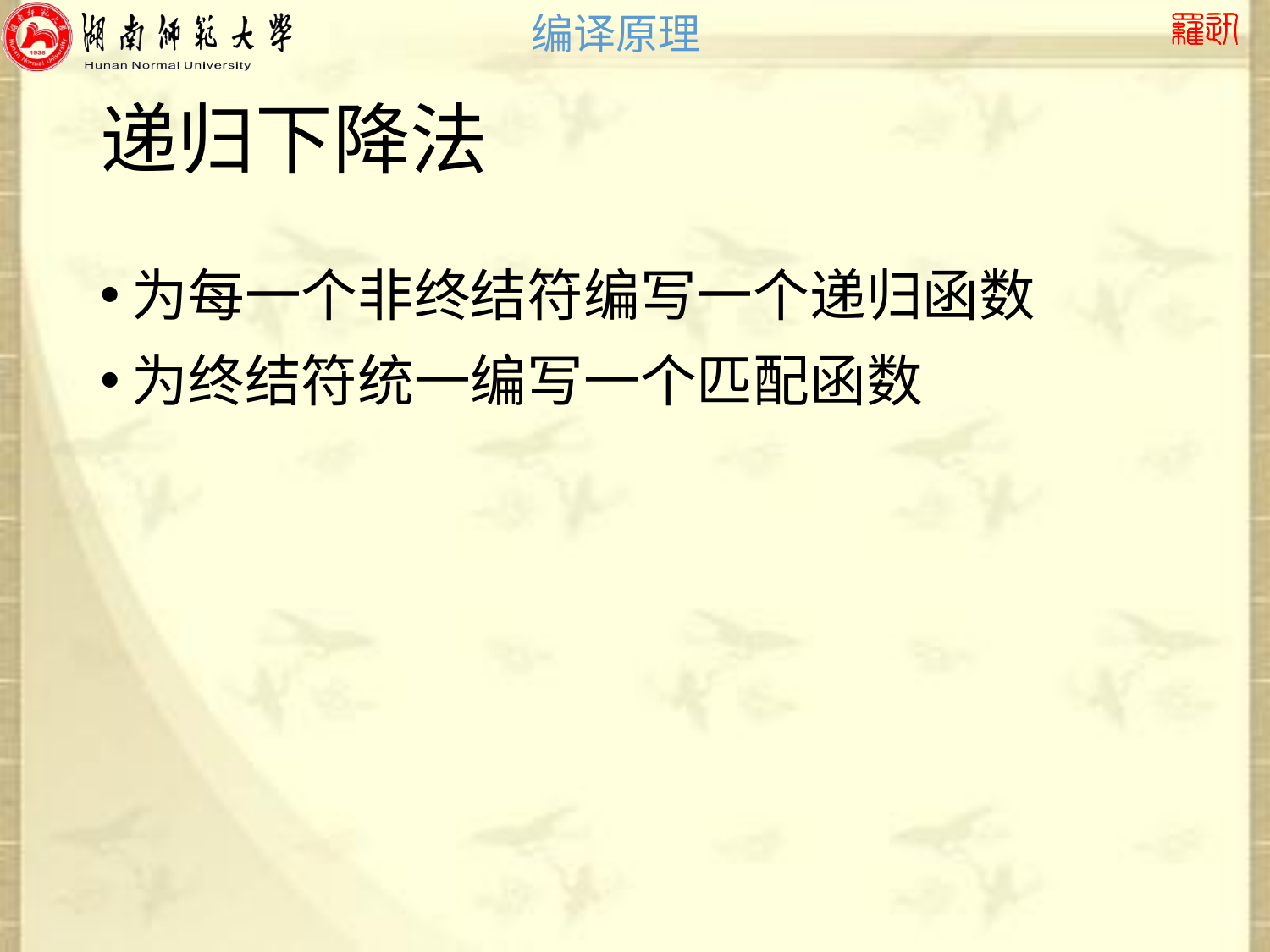

# 递归下降法
为每一个非终结符编写一个递归函数
为终结符统一编写一个匹配函数